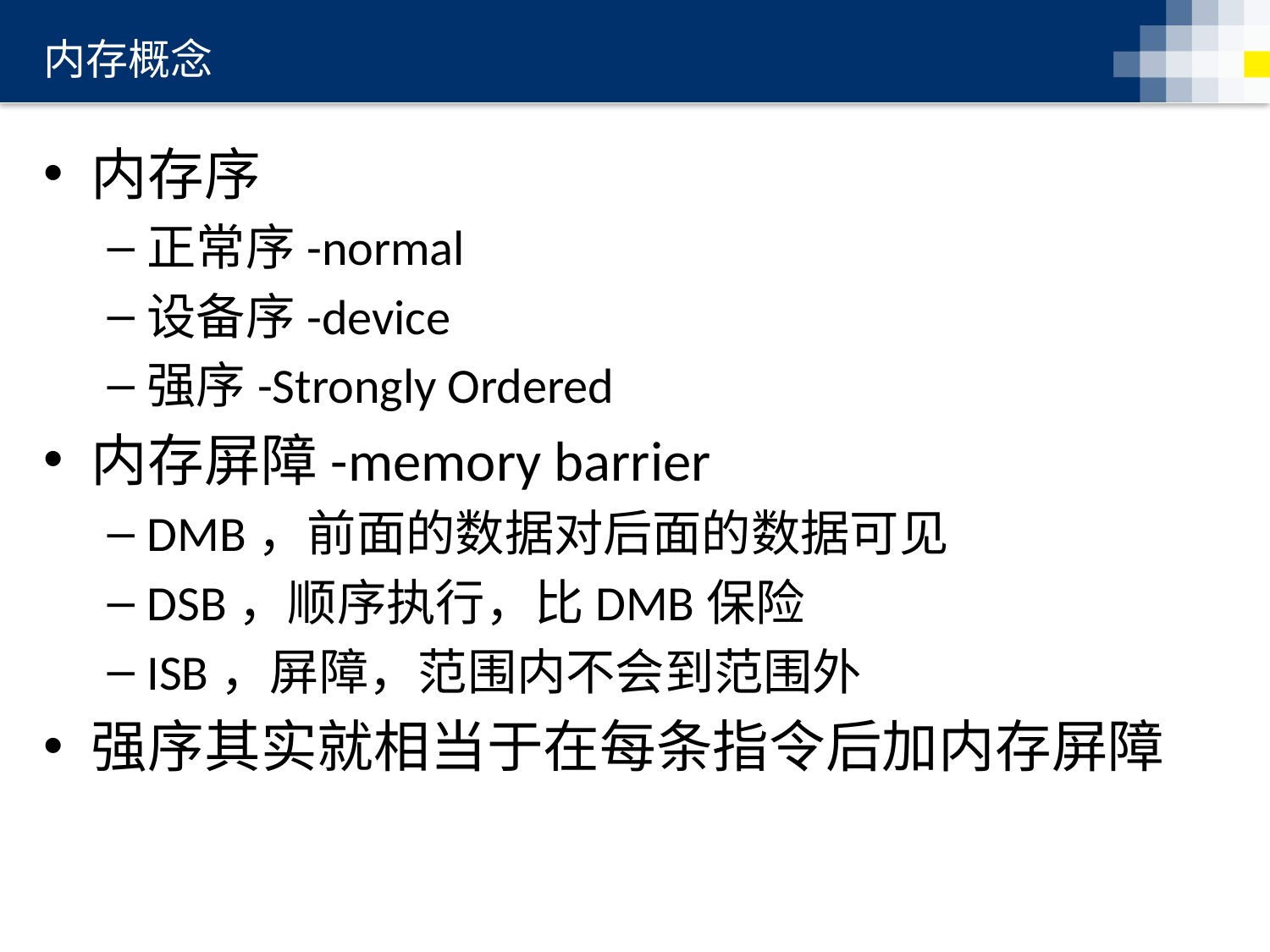

# 内存概念
内存序
正常序-normal
设备序-device
强序-Strongly Ordered
内存屏障-memory barrier
DMB，前面的数据对后面的数据可见
DSB，顺序执行，比DMB保险
ISB，屏障，范围内不会到范围外
强序其实就相当于在每条指令后加内存屏障